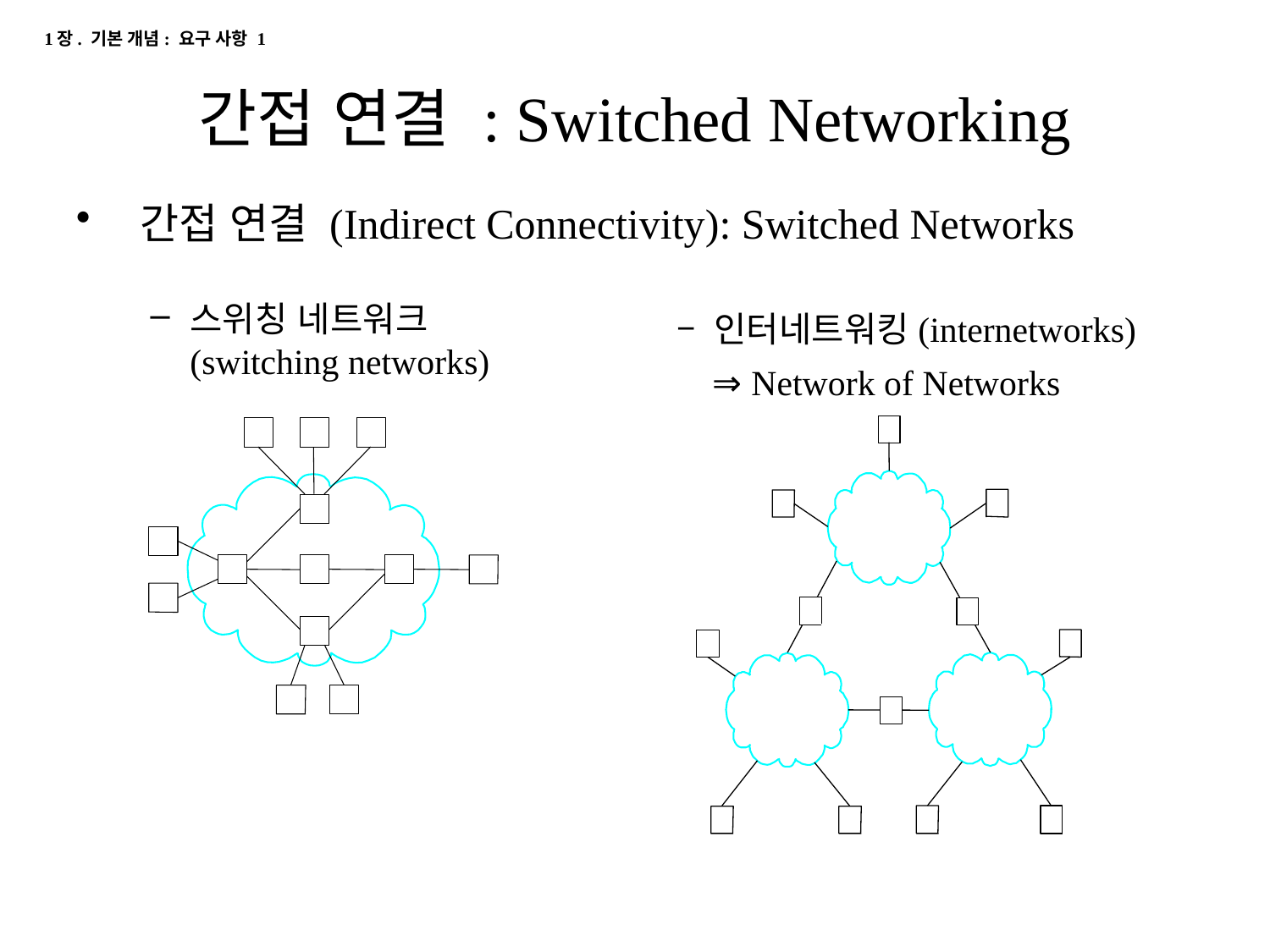

1장. 기본 개념: 요구 사항 1
# 간접 연결 : Switched Networking
  간접 연결 (Indirect Connectivity): Switched Networks
스위칭 네트워크
(switching networks)

– 인터네트워킹(internetworks)
    ⇒ Network of Networks